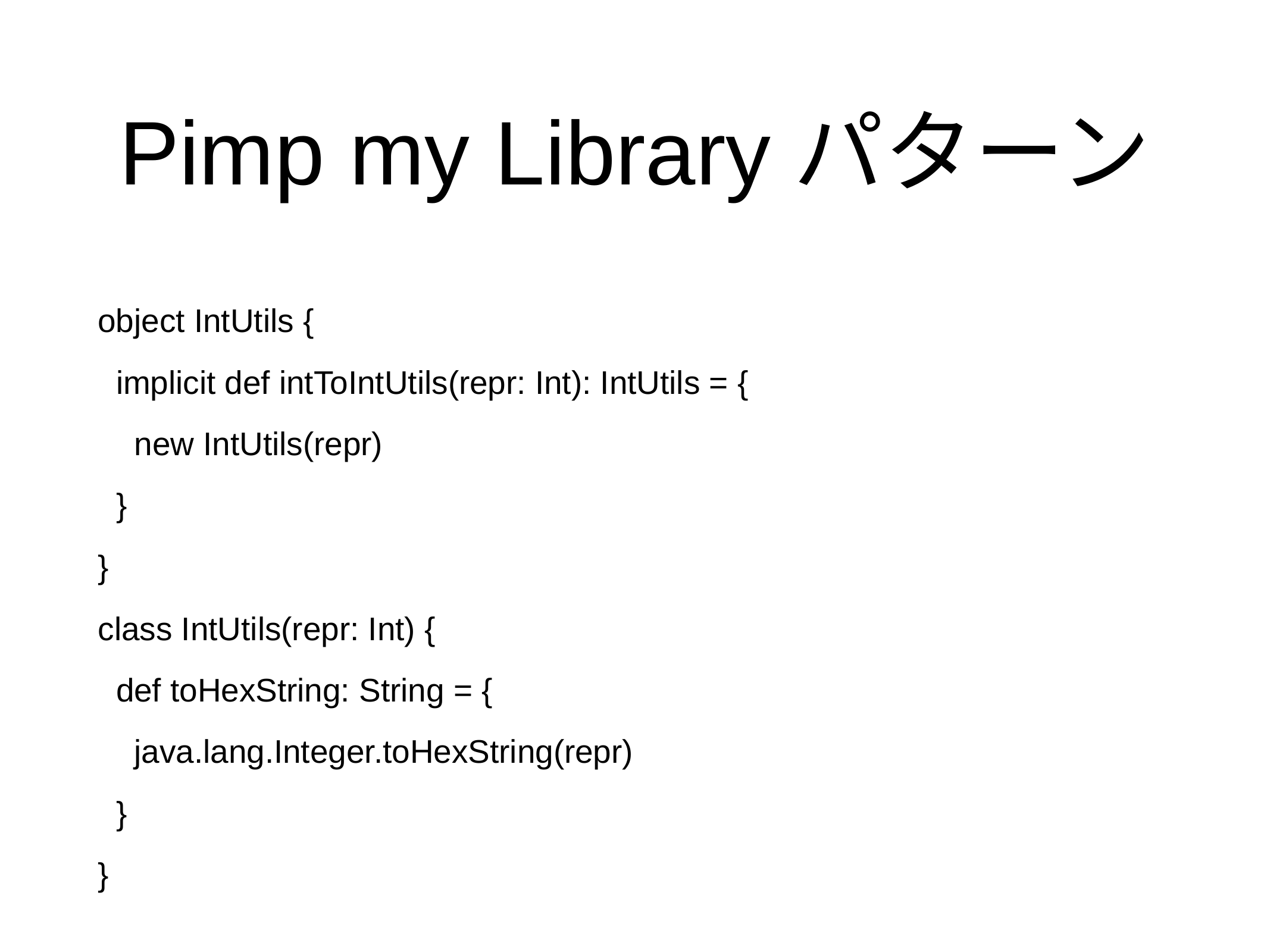

# Pimp my Libraryパターン
object IntUtils {
  implicit def intToIntUtils(repr: Int): IntUtils = {
    new IntUtils(repr)
  }
}
class IntUtils(repr: Int) {
  def toHexString: String = {
    java.lang.Integer.toHexString(repr)
  }
}